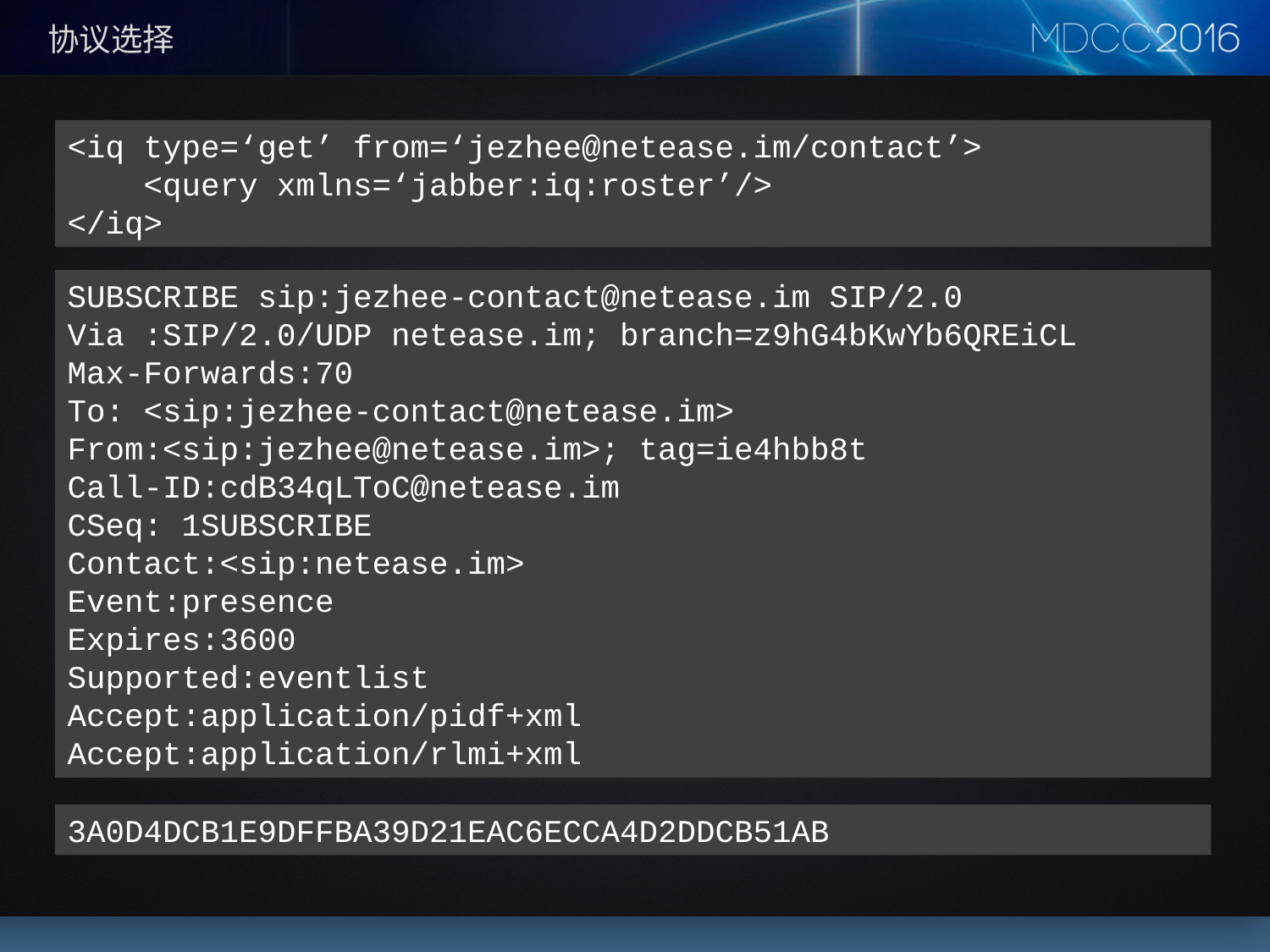

# 协议选择
<iq type=‘get’ from=‘jezhee@netease.im/contact’>
    <query xmlns=‘jabber:iq:roster’/>
</iq>
SUBSCRIBE sip:jezhee-contact@netease.im SIP/2.0
Via :SIP/2.0/UDP netease.im; branch=z9hG4bKwYb6QREiCL
Max-Forwards:70
To: <sip:jezhee-contact@netease.im>
From:<sip:jezhee@netease.im>; tag=ie4hbb8t
Call-ID:cdB34qLToC@netease.im
CSeq: 1SUBSCRIBE
Contact:<sip:netease.im>
Event:presence
Expires:3600
Supported:eventlist
Accept:application/pidf+xml
Accept:application/rlmi+xml
3A0D4DCB1E9DFFBA39D21EAC6ECCA4D2DDCB51AB